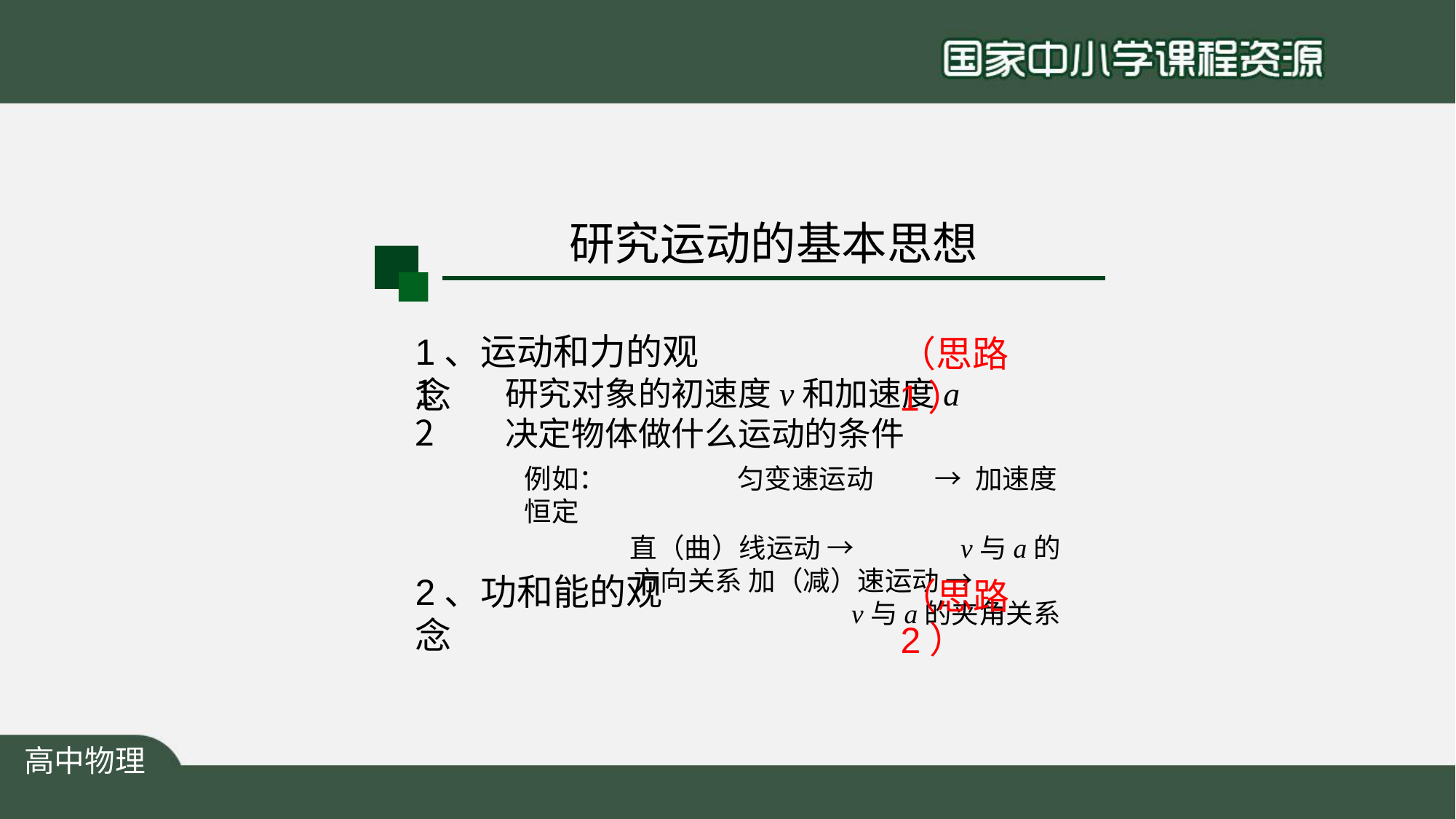

# 研究运动的基本思想

1、运动和力的观念
（思路1）
研究对象的初速度v和加速度a
决定物体做什么运动的条件
例如：	匀变速运动	→ 加速度恒定
直（曲）线运动 →	v与a的方向关系 加（减）速运动 →		v与a的夹角关系
2、功和能的观念
（思路2）
高中物理